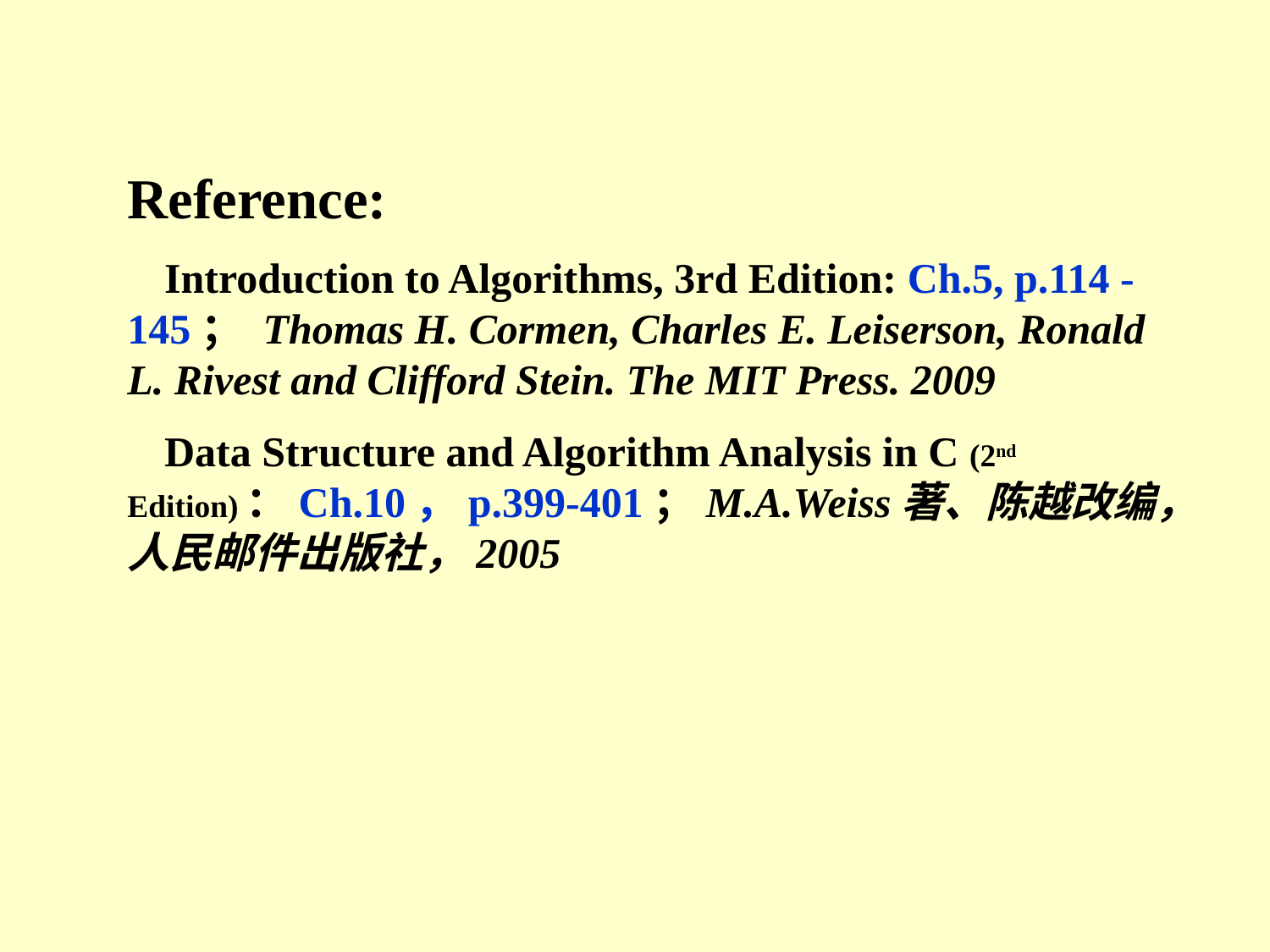

Reference:
Introduction to Algorithms, 3rd Edition: Ch.5, p.114 -145； Thomas H. Cormen, Charles E. Leiserson, Ronald L. Rivest and Clifford Stein. The MIT Press. 2009
Data Structure and Algorithm Analysis in C (2nd Edition)：Ch.10，p.399-401；M.A.Weiss著、陈越改编，人民邮件出版社，2005
16